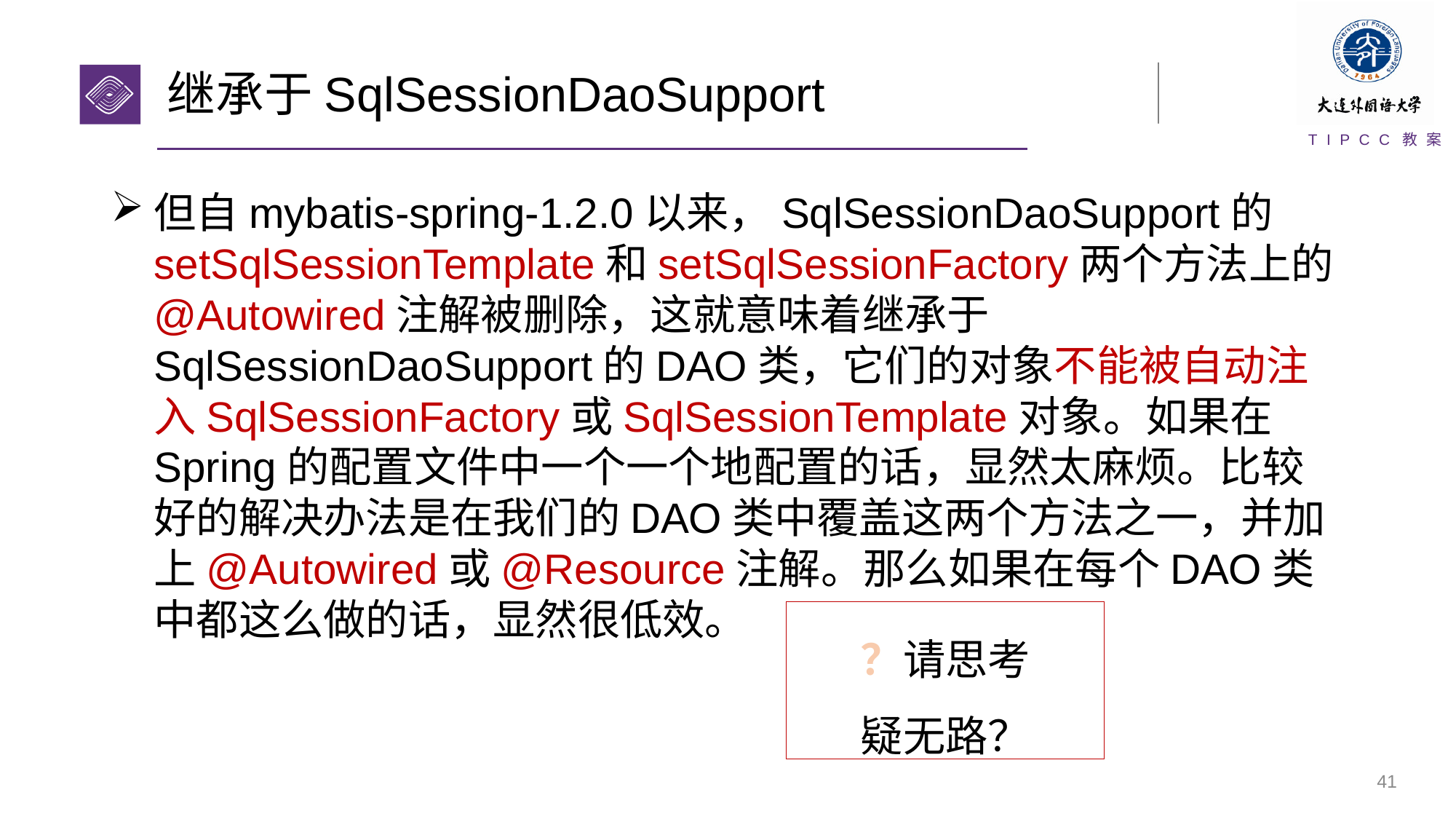

# 继承于SqlSessionDaoSupport
但自mybatis-spring-1.2.0以来，SqlSessionDaoSupport的setSqlSessionTemplate和setSqlSessionFactory两个方法上的@Autowired注解被删除，这就意味着继承于SqlSessionDaoSupport的DAO类，它们的对象不能被自动注入SqlSessionFactory或SqlSessionTemplate对象。如果在Spring的配置文件中一个一个地配置的话，显然太麻烦。比较好的解决办法是在我们的DAO类中覆盖这两个方法之一，并加上@Autowired或@Resource注解。那么如果在每个DAO类中都这么做的话，显然很低效。
？请思考
疑无路？
41